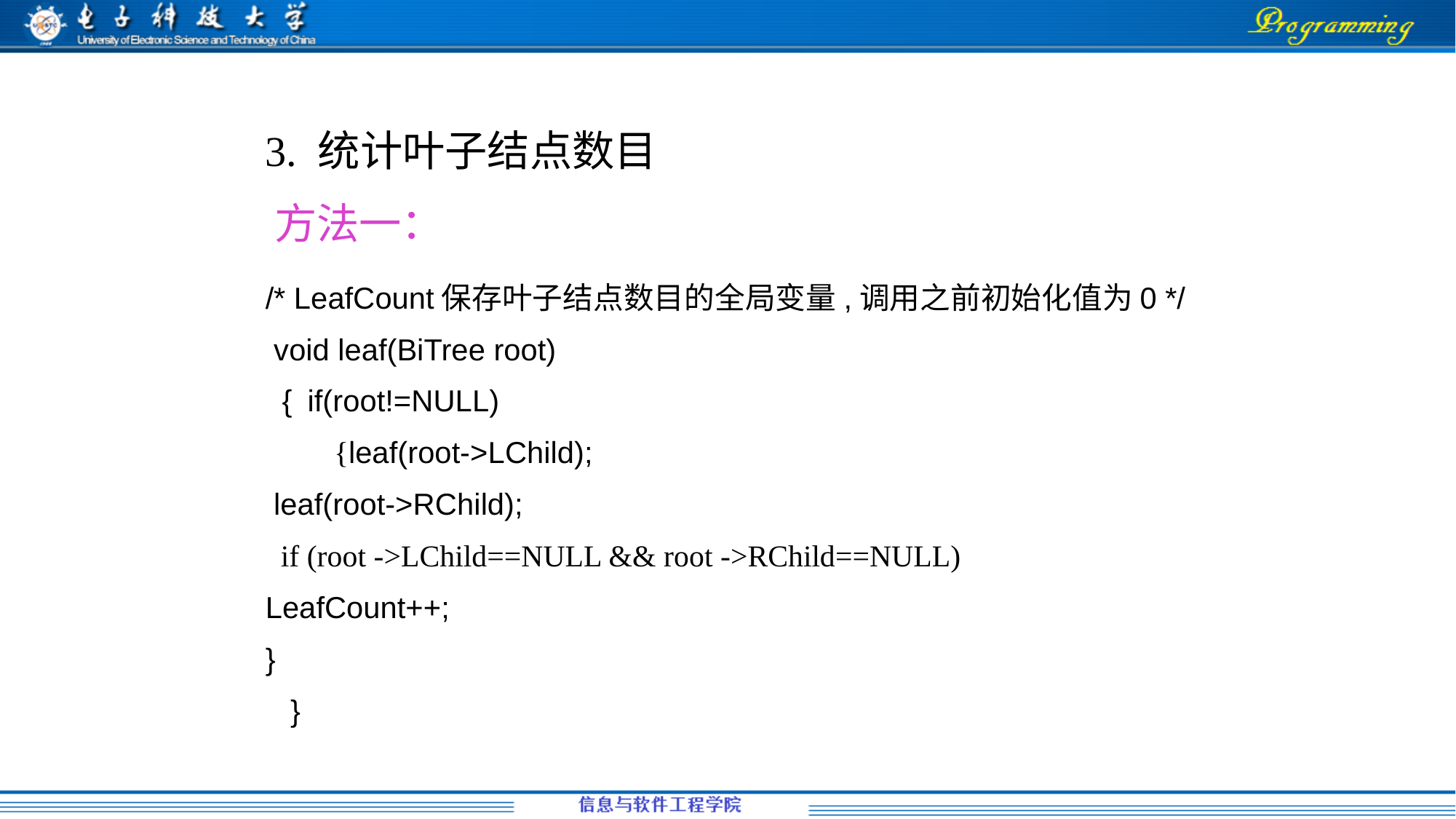

3. 统计叶子结点数目
方法一：
/* LeafCount保存叶子结点数目的全局变量,调用之前初始化值为0 */
 void leaf(BiTree root)
  {  if(root!=NULL)
         {leaf(root->LChild);
 leaf(root->RChild);
  if (root ->LChild==NULL && root ->RChild==NULL)
LeafCount++;
}
   }